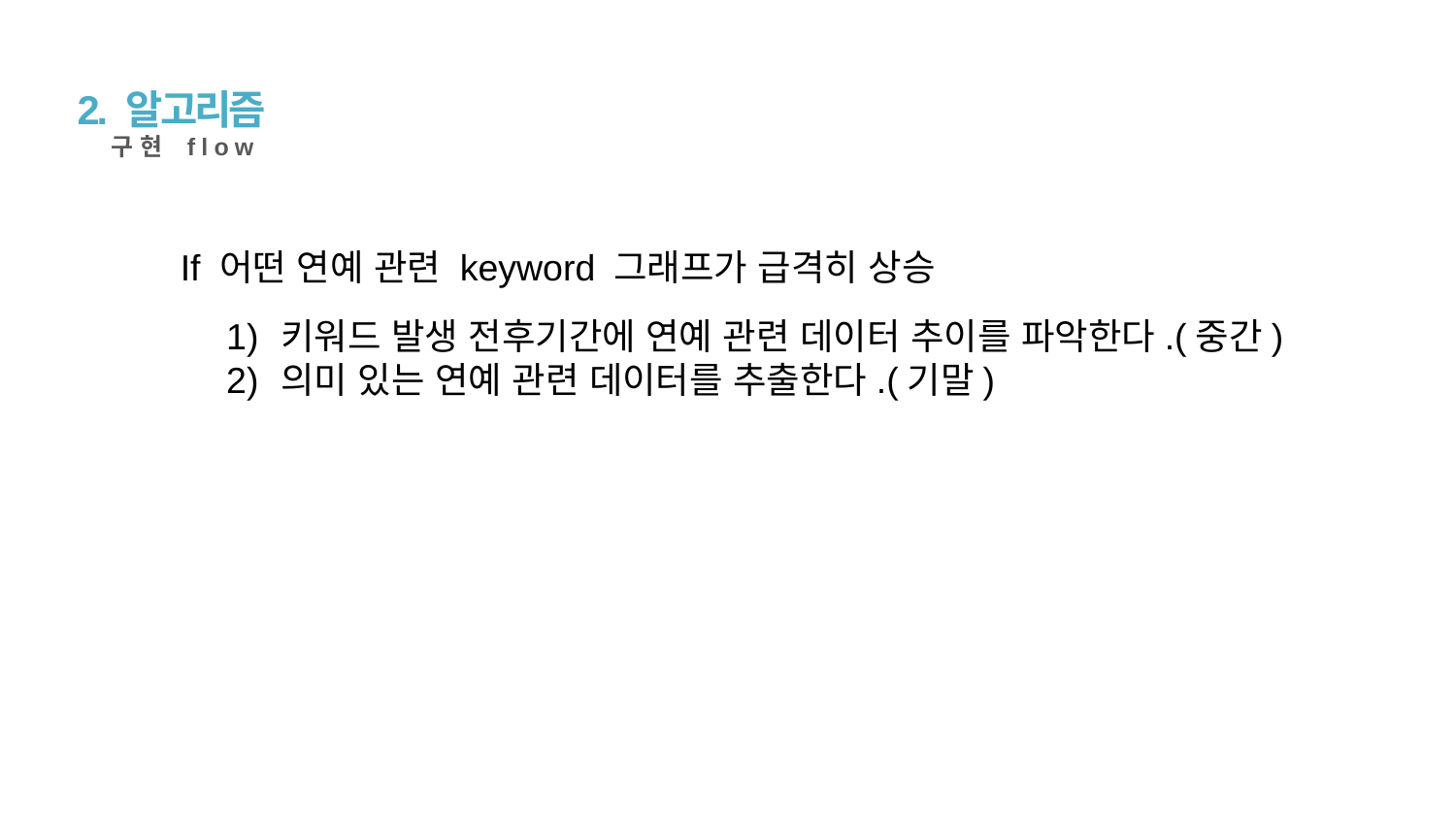

2. 알고리즘
구현 flow
If 어떤 연예 관련 keyword 그래프가 급격히 상승
키워드 발생 전후기간에 연예 관련 데이터 추이를 파악한다.(중간)
의미 있는 연예 관련 데이터를 추출한다.(기말)